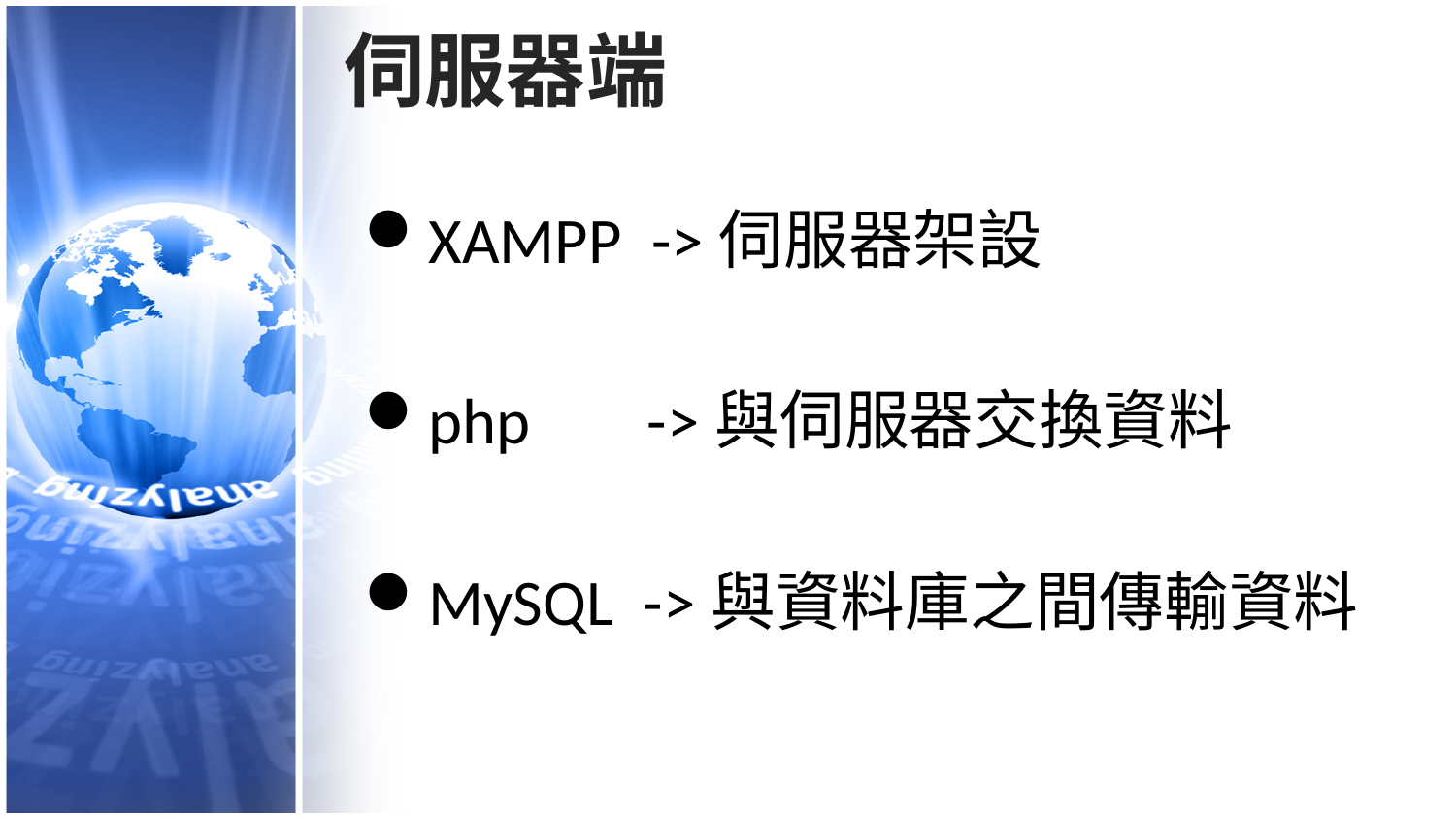

# 伺服器端
XAMPP  ->伺服器架設

php        ->與伺服器交換資料

MySQL  ->與資料庫之間傳輸資料